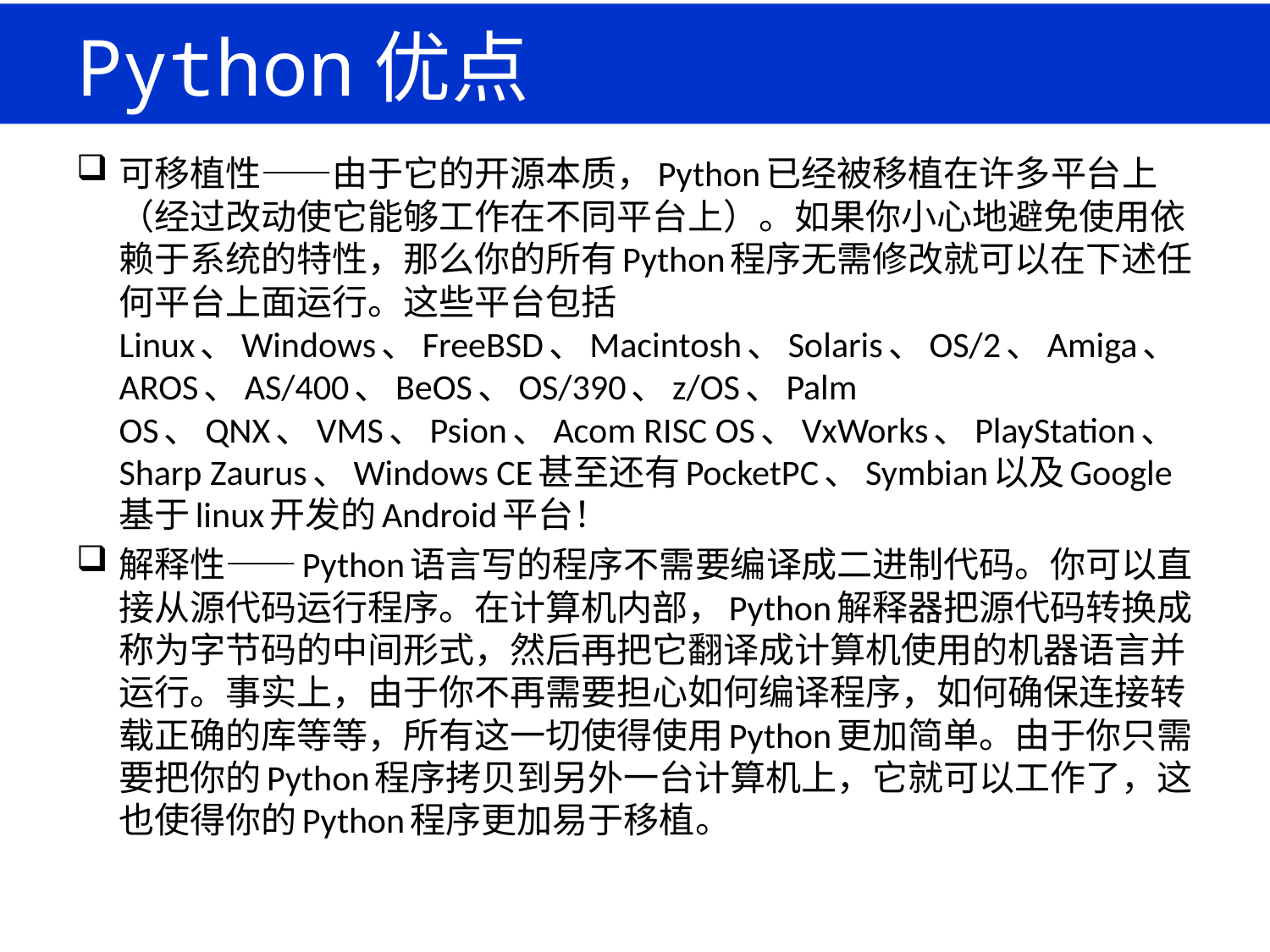

# Python优点
可移植性——由于它的开源本质，Python已经被移植在许多平台上（经过改动使它能够工作在不同平台上）。如果你小心地避免使用依赖于系统的特性，那么你的所有Python程序无需修改就可以在下述任何平台上面运行。这些平台包括Linux、Windows、FreeBSD、Macintosh、Solaris、OS/2、Amiga、AROS、AS/400、BeOS、OS/390、z/OS、Palm OS、QNX、VMS、Psion、Acom RISC OS、VxWorks、PlayStation、Sharp Zaurus、Windows CE甚至还有PocketPC、Symbian以及Google基于linux开发的Android平台！
解释性——Python语言写的程序不需要编译成二进制代码。你可以直接从源代码运行程序。在计算机内部，Python解释器把源代码转换成称为字节码的中间形式，然后再把它翻译成计算机使用的机器语言并运行。事实上，由于你不再需要担心如何编译程序，如何确保连接转载正确的库等等，所有这一切使得使用Python更加简单。由于你只需要把你的Python程序拷贝到另外一台计算机上，它就可以工作了，这也使得你的Python程序更加易于移植。